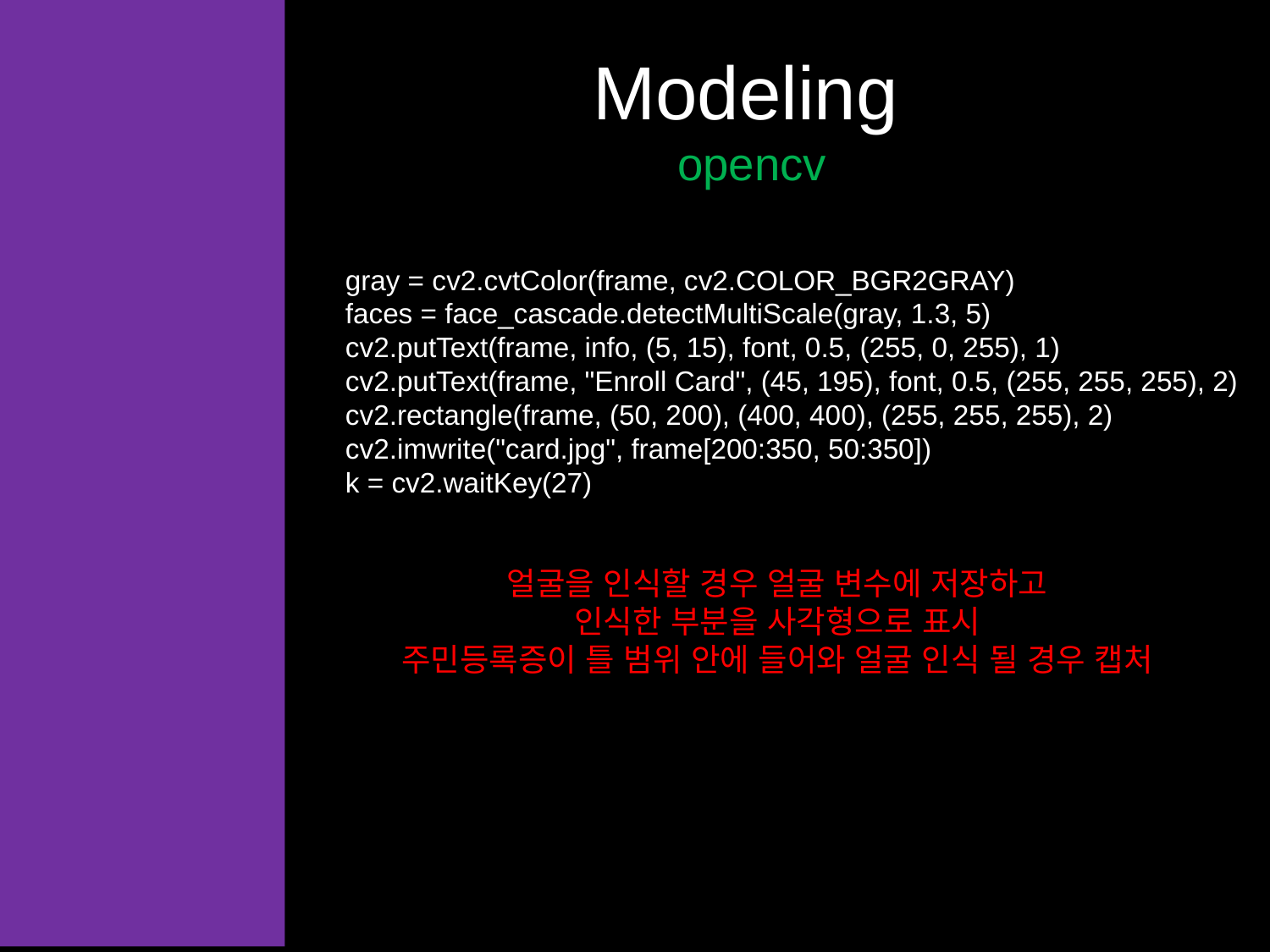

# Modeling opencv
gray = cv2.cvtColor(frame, cv2.COLOR_BGR2GRAY)
faces = face_cascade.detectMultiScale(gray, 1.3, 5)
cv2.putText(frame, info, (5, 15), font, 0.5, (255, 0, 255), 1)
cv2.putText(frame, "Enroll Card", (45, 195), font, 0.5, (255, 255, 255), 2)
cv2.rectangle(frame, (50, 200), (400, 400), (255, 255, 255), 2)
cv2.imwrite("card.jpg", frame[200:350, 50:350])
k = cv2.waitKey(27)

얼굴을 인식할 경우 얼굴 변수에 저장하고
인식한 부분을 사각형으로 표시
주민등록증이 틀 범위 안에 들어와 얼굴 인식 될 경우 캡처